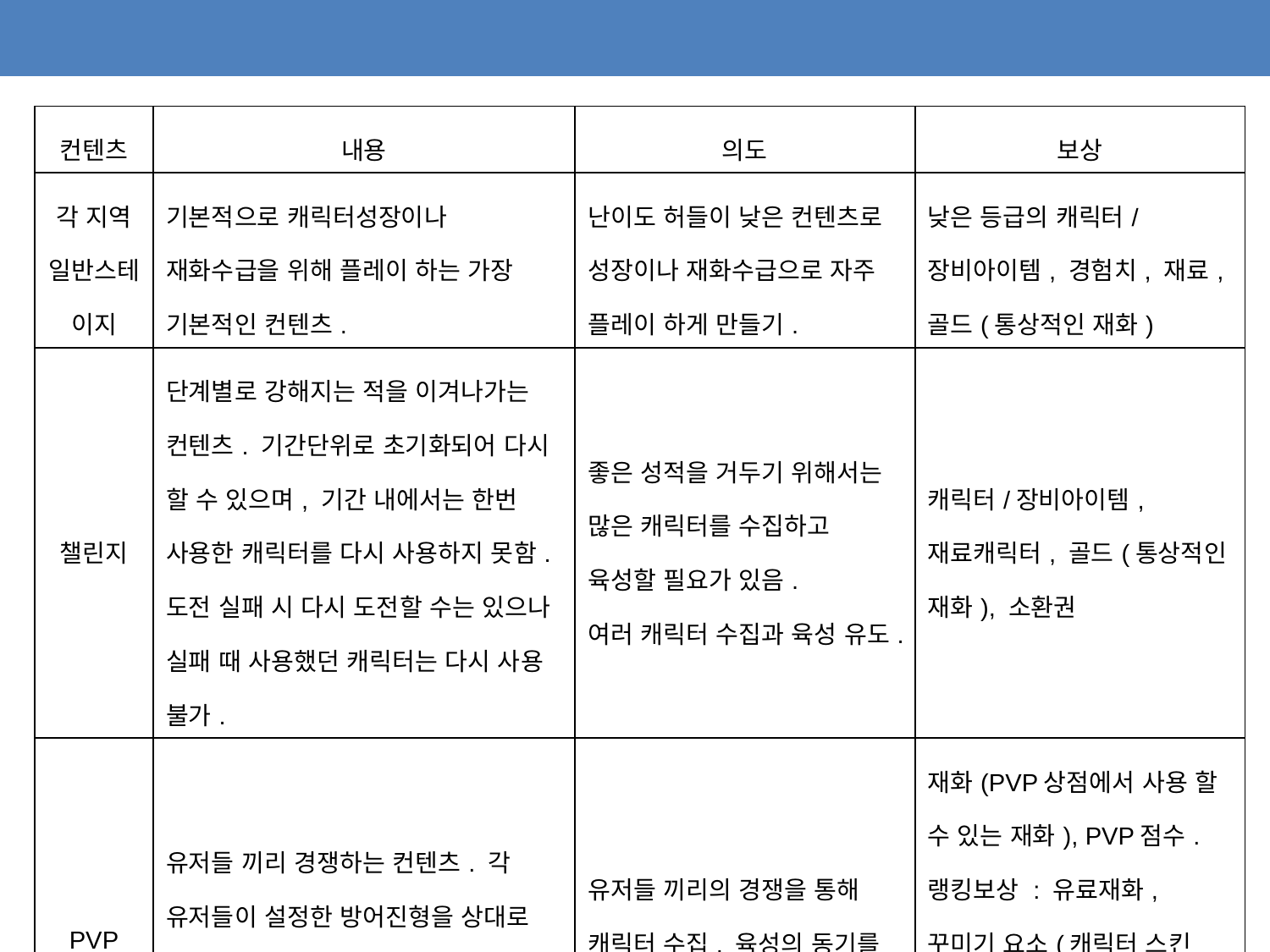

| 컨텐츠 | 내용 | 의도 | 보상 |
| --- | --- | --- | --- |
| 각 지역 일반스테이지 | 기본적으로 캐릭터성장이나 재화수급을 위해 플레이 하는 가장 기본적인 컨텐츠. | 난이도 허들이 낮은 컨텐츠로 성장이나 재화수급으로 자주 플레이 하게 만들기. | 낮은 등급의 캐릭터/장비아이템, 경험치, 재료, 골드(통상적인 재화) |
| 챌린지 | 단계별로 강해지는 적을 이겨나가는 컨텐츠. 기간단위로 초기화되어 다시 할 수 있으며, 기간 내에서는 한번 사용한 캐릭터를 다시 사용하지 못함. 도전 실패 시 다시 도전할 수는 있으나 실패 때 사용했던 캐릭터는 다시 사용 불가. | 좋은 성적을 거두기 위해서는 많은 캐릭터를 수집하고 육성할 필요가 있음. 여러 캐릭터 수집과 육성 유도. | 캐릭터/장비아이템, 재료캐릭터, 골드(통상적인 재화), 소환권 |
| PVP | 유저들 끼리 경쟁하는 컨텐츠. 각 유저들이 설정한 방어진형을 상대로 전투. PVP점수를 기반으로 순위를 매긴다. | 유저들 끼리의 경쟁을 통해 캐릭터 수집, 육성의 동기를 부여하기 위해. | 재화(PVP상점에서 사용 할 수 있는 재화), PVP점수. 랭킹보상 : 유료재화, 꾸미기 요소(캐릭터 스킨 등). PVP상점 : 캐릭터, 재료캐릭터, 소환권 |
보상을 통해서 할 수 있는 것.
유저가 해야하는 이유.
컨텐츠 순환도.